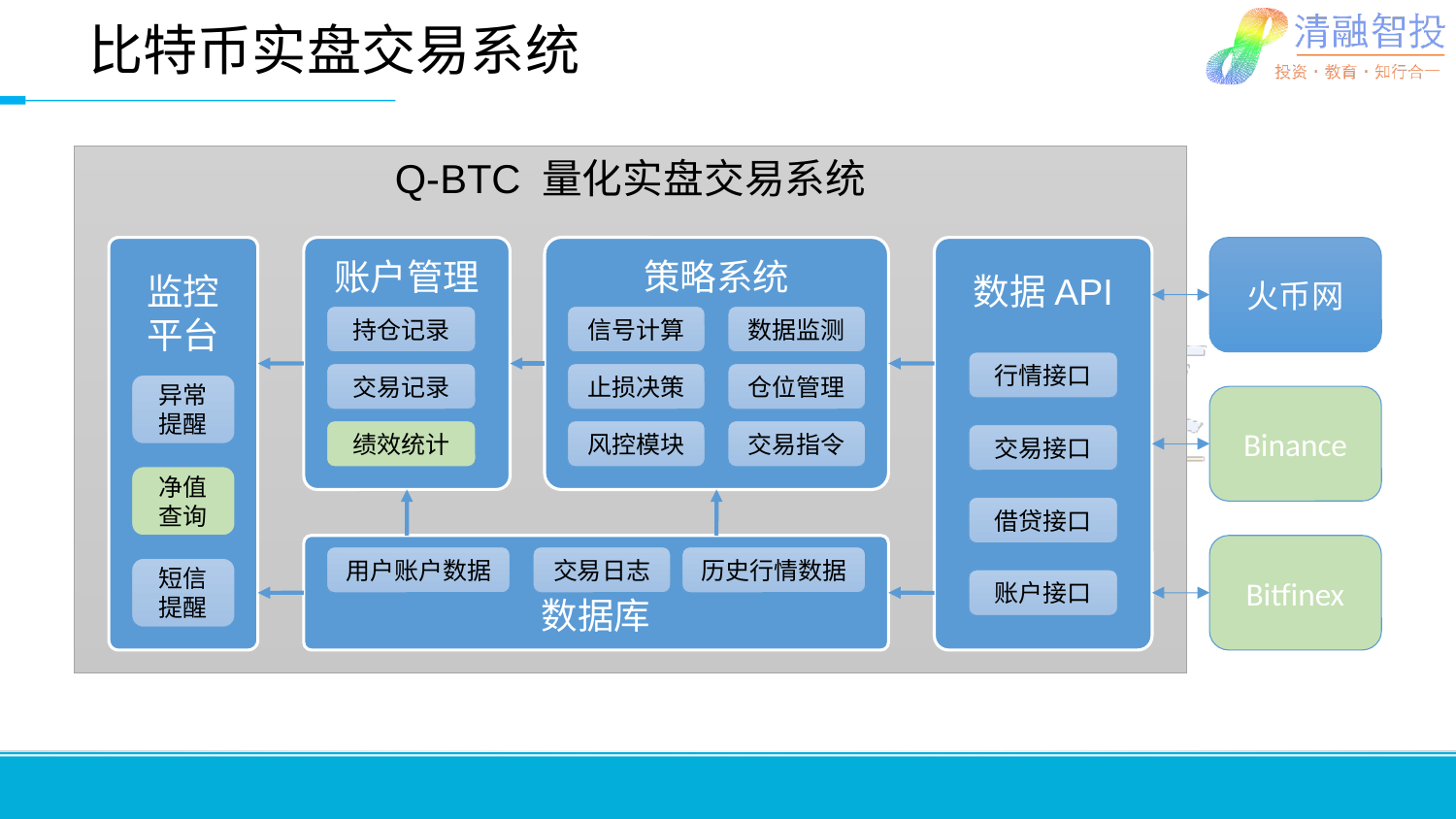

# 比特币实盘交易系统
Q-BTC 量化实盘交易系统
监控
平台

账户管理

策略系统

数据API

火币网
持仓记录
信号计算
数据监测
行情接口
交易记录
止损决策
仓位管理
异常提醒
Binance
绩效统计
风控模块
交易指令
交易接口
净值查询
借贷接口

数据库
Bitfinex
用户账户数据
交易日志
历史行情数据
短信提醒
账户接口